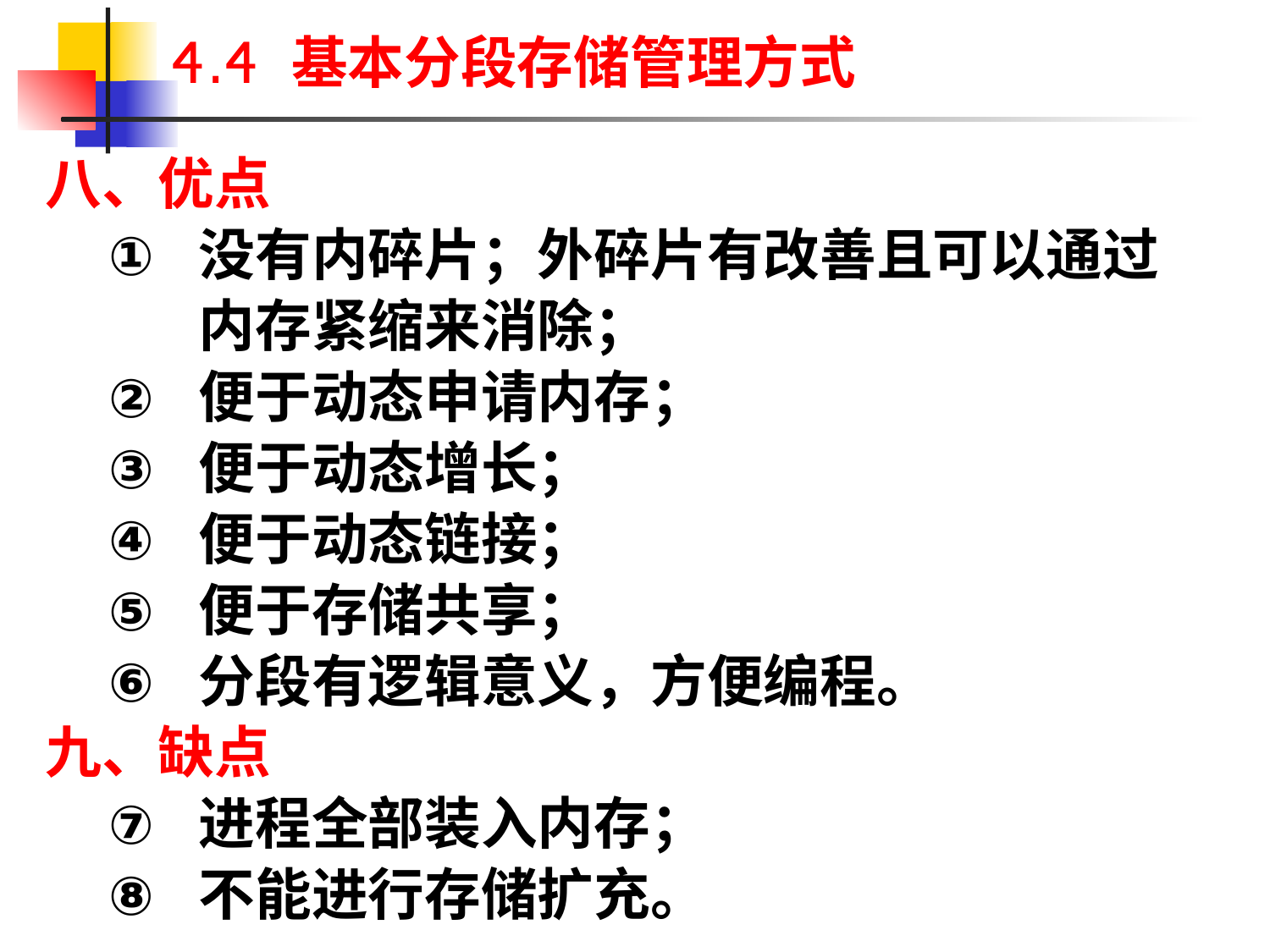

# 4.4 基本分段存储管理方式
八、优点
没有内碎片；外碎片有改善且可以通过内存紧缩来消除；
便于动态申请内存；
便于动态增长；
便于动态链接；
便于存储共享；
分段有逻辑意义，方便编程。
九、缺点
进程全部装入内存；
不能进行存储扩充。